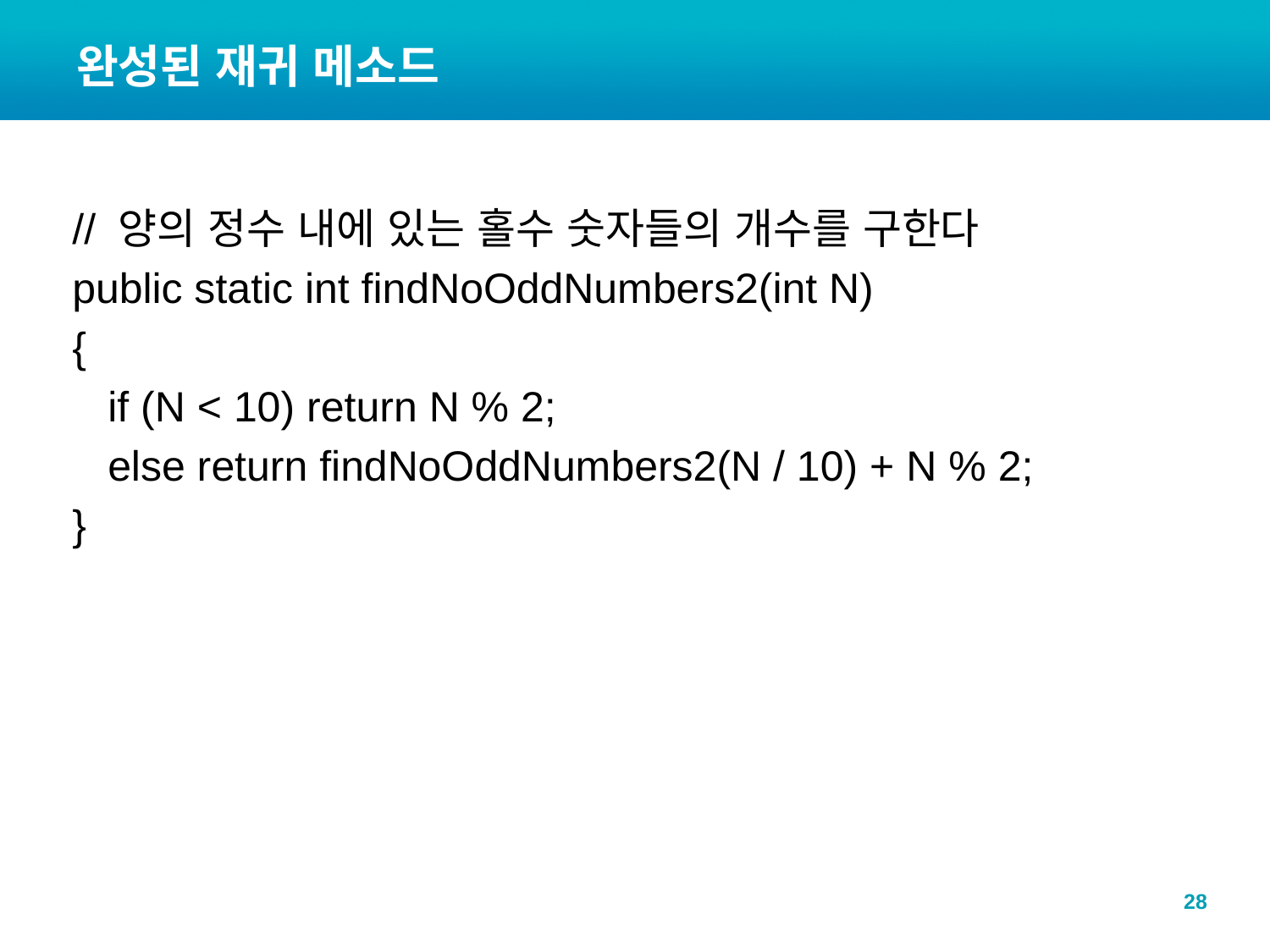

# 완성된 재귀 메소드

// 양의 정수 내에 있는 홀수 숫자들의 개수를 구한다
public static int findNoOddNumbers2(int N)
{
   if (N < 10) return N % 2;
   else return findNoOddNumbers2(N / 10) + N % 2;
}